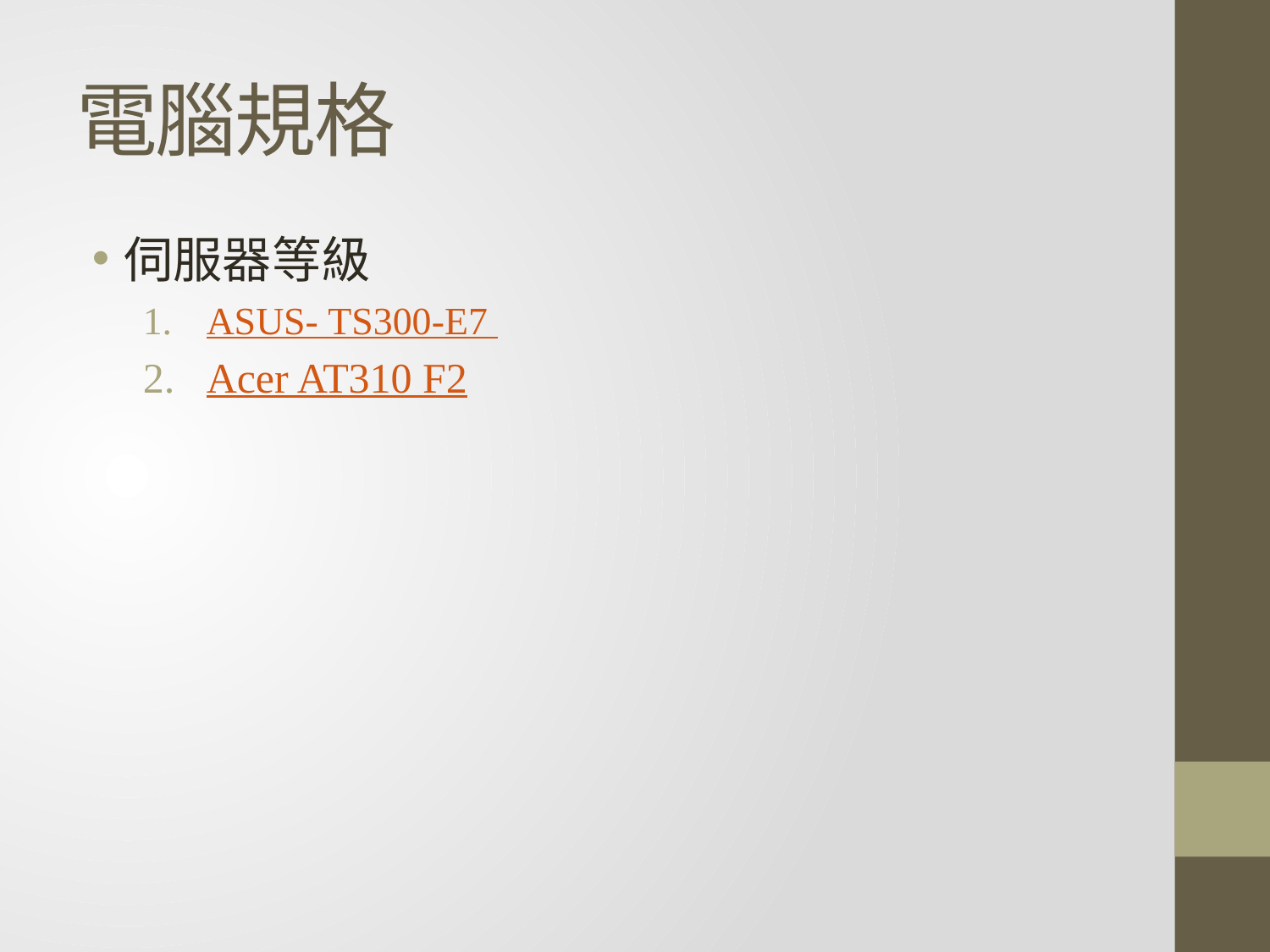

# 電腦規格
伺服器等級
ASUS- TS300-E7
Acer AT310 F2